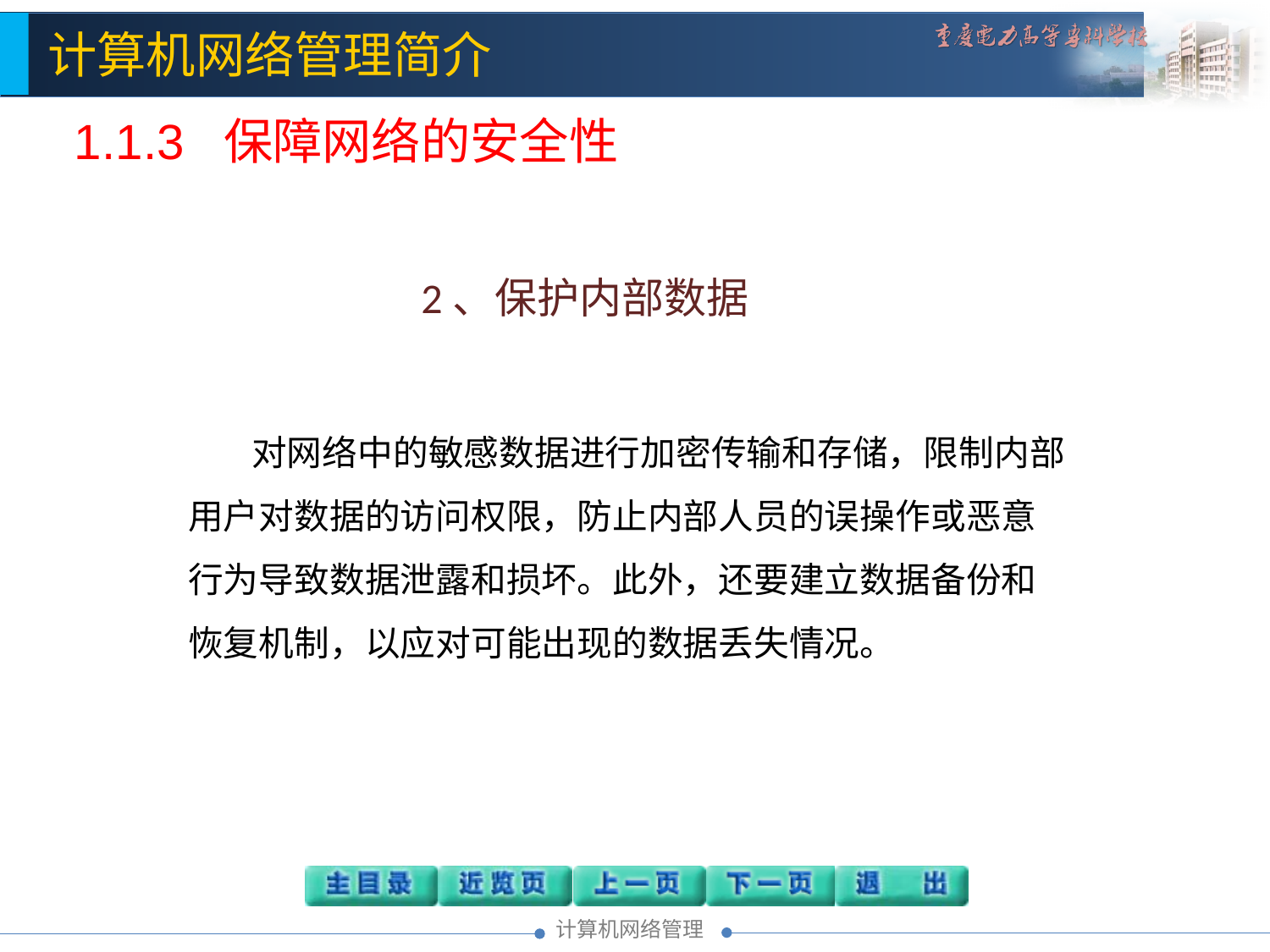

1.1.3  保障网络的安全性
2、保护内部数据
对网络中的敏感数据进行加密传输和存储，限制内部用户对数据的访问权限，防止内部人员的误操作或恶意行为导致数据泄露和损坏。此外，还要建立数据备份和恢复机制，以应对可能出现的数据丢失情况。